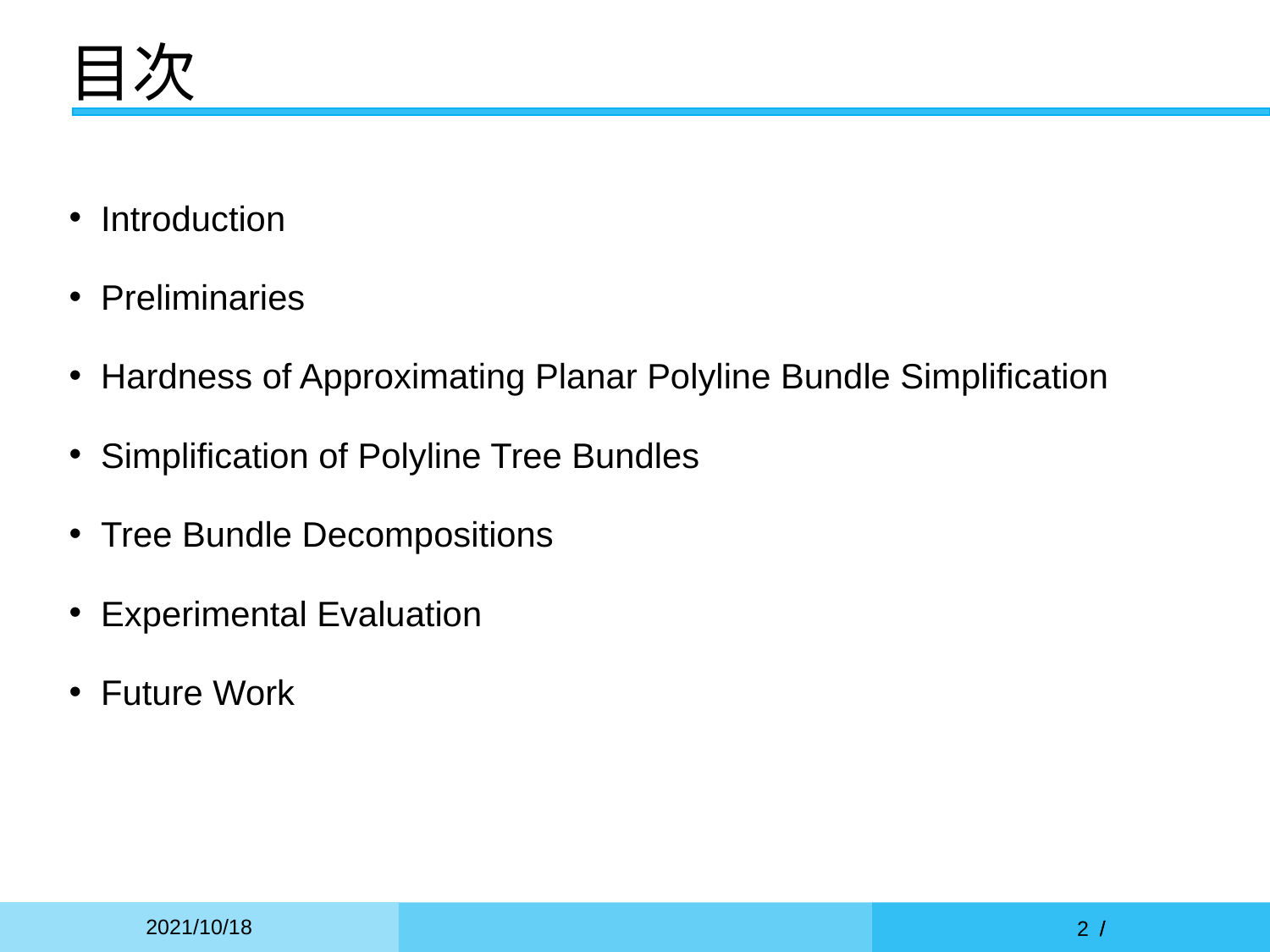

# 目次
Introduction
Preliminaries
Hardness of Approximating Planar Polyline Bundle Simplification
Simplification of Polyline Tree Bundles
Tree Bundle Decompositions
Experimental Evaluation
Future Work
2021/10/18

2